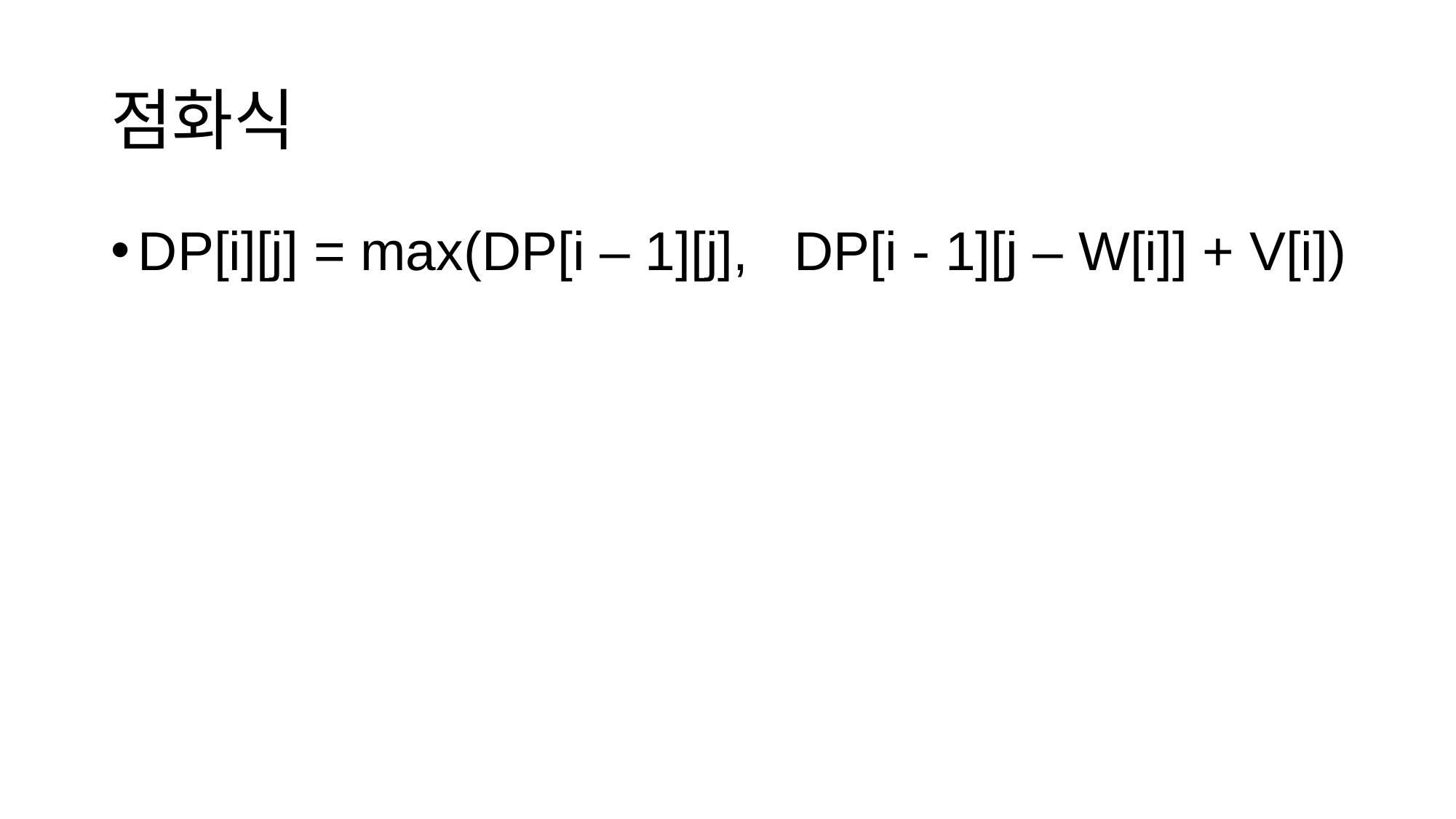

# 점화식
DP[i][j] = max(DP[i – 1][j],   DP[i - 1][j – W[i]] + V[i])